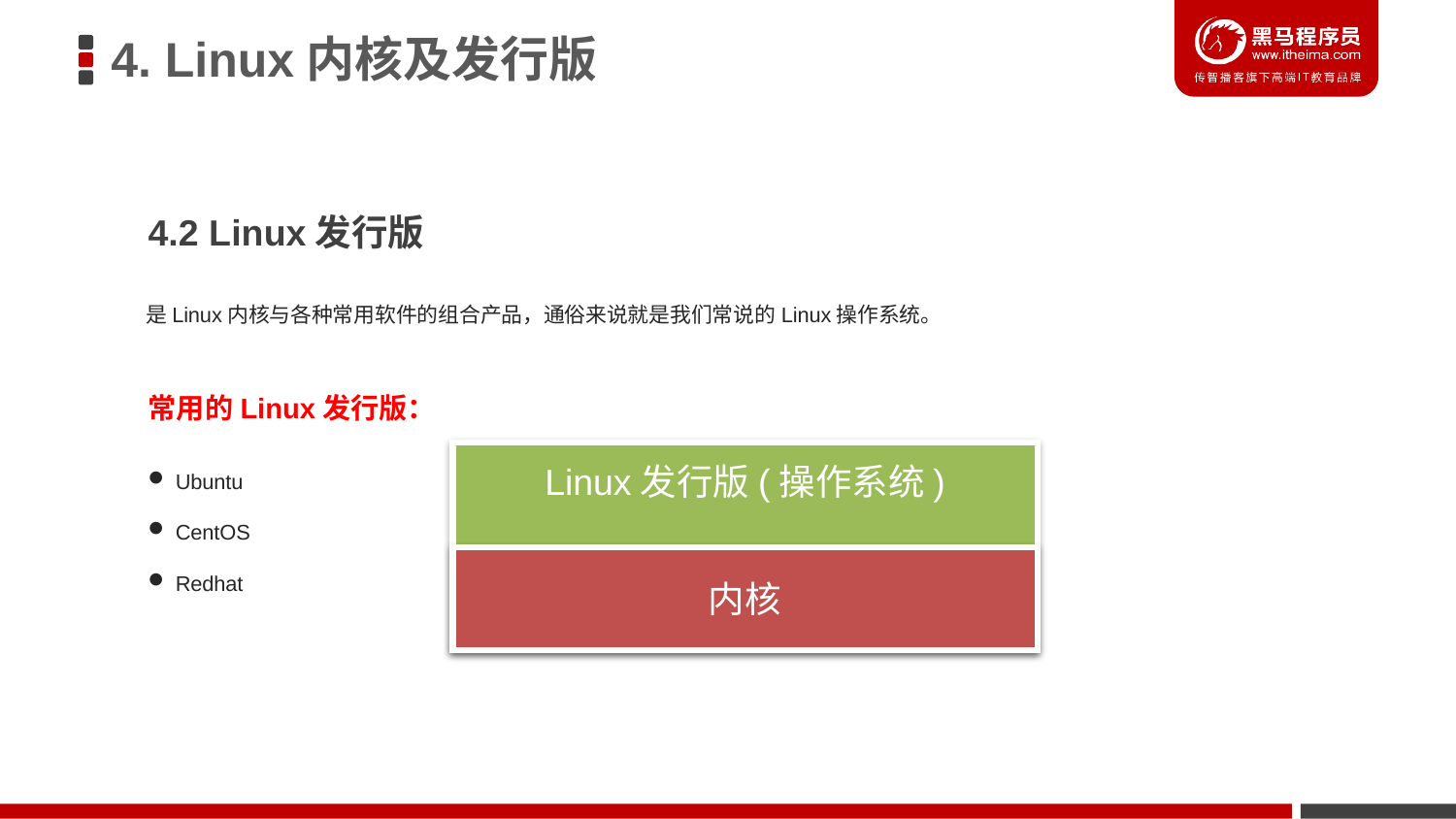

4. Linux内核及发行版
4.2 Linux发行版
是Linux内核与各种常用软件的组合产品，通俗来说就是我们常说的Linux操作系统。
常用的Linux发行版：
Linux发行版(操作系统)

Ubuntu

CentOS

Redhat
内核